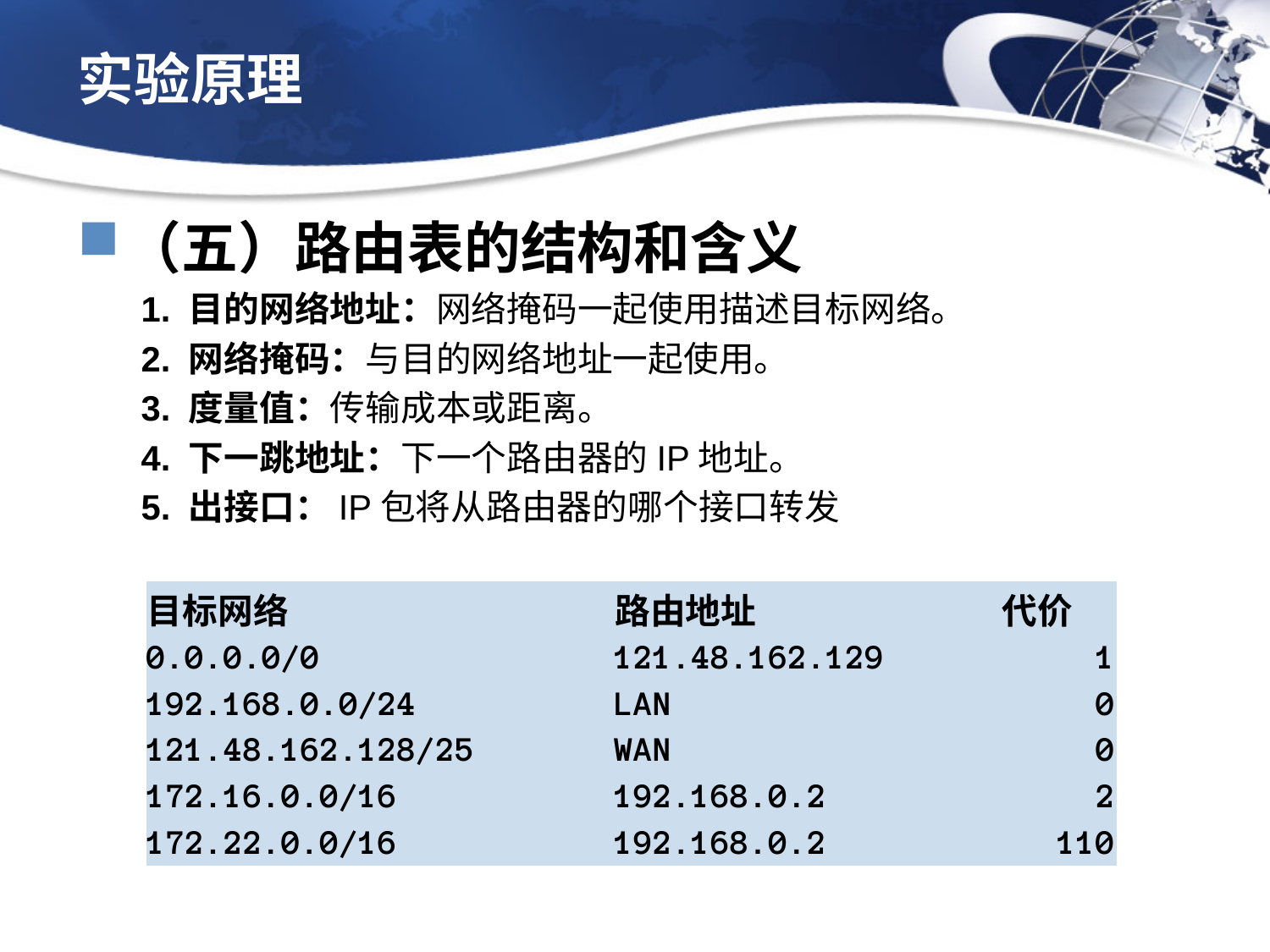

# 实验原理
（五）路由表的结构和含义
1. 目的网络地址：网络掩码一起使用描述目标网络。
2. 网络掩码：与目的网络地址一起使用。
3. 度量值：传输成本或距离。
4. 下一跳地址：下一个路由器的IP地址。
5. 出接口：IP包将从路由器的哪个接口转发

| 目标网络 | 路由地址 | 代价 |
| --- | --- | --- |
| 0.0.0.0/0 | 121.48.162.129 | 1 |
| 192.168.0.0/24 | LAN | 0 |
| 121.48.162.128/25 | WAN | 0 |
| 172.16.0.0/16 | 192.168.0.2 | 2 |
| 172.22.0.0/16 | 192.168.0.2 | 110 |